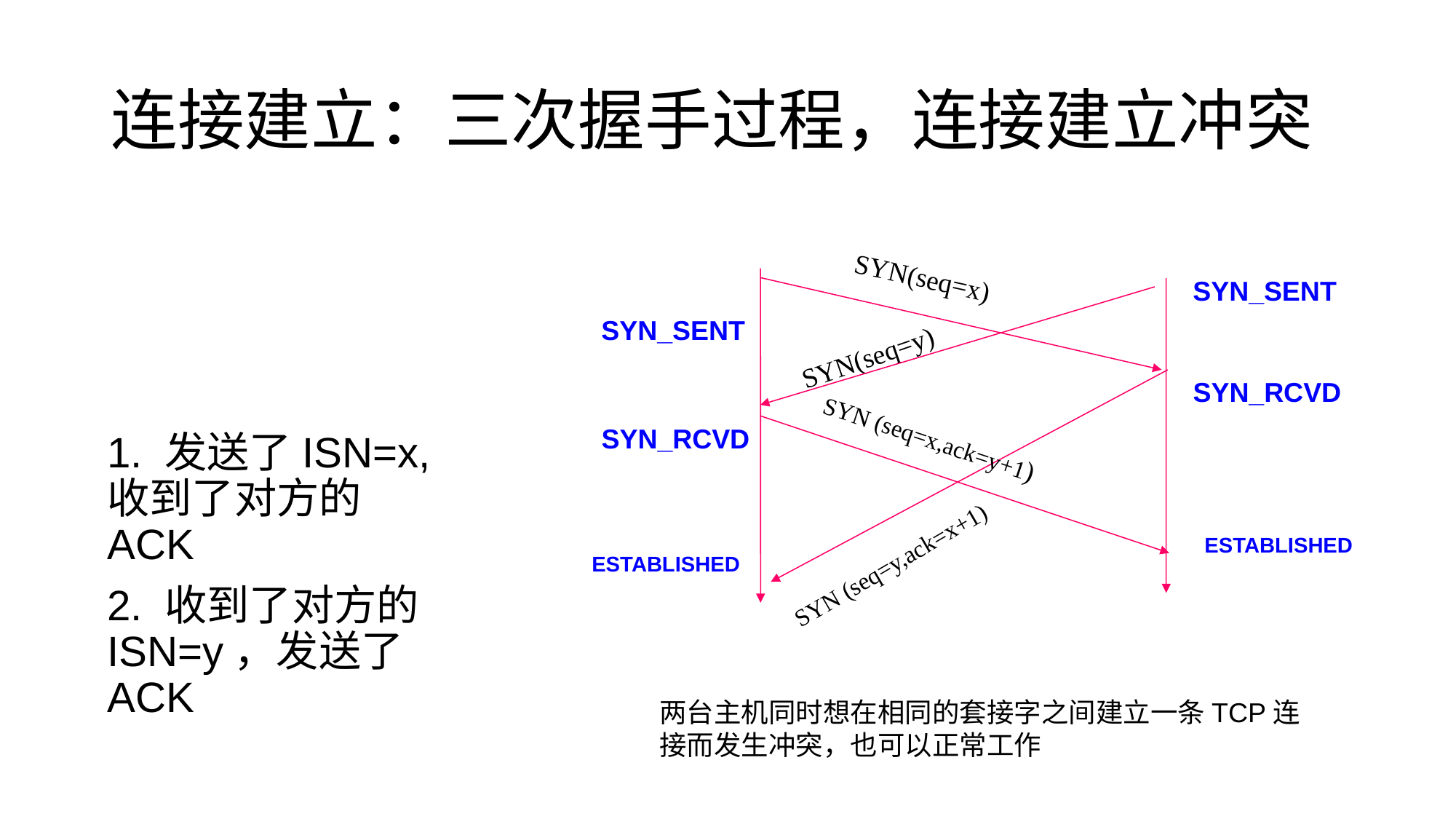

# 连接建立：三次握手过程，连接建立冲突

SYN_SENT
SYN(seq=x)
SYN_SENT
SYN(seq=y)
SYN_RCVD
SYN_RCVD
SYN (seq=x,ack=y+1)
SYN (seq=y,ack=x+1)
ESTABLISHED
ESTABLISHED
1. 发送了ISN=x,收到了对方的ACK
2. 收到了对方的ISN=y，发送了ACK
两台主机同时想在相同的套接字之间建立一条TCP连接而发生冲突，也可以正常工作